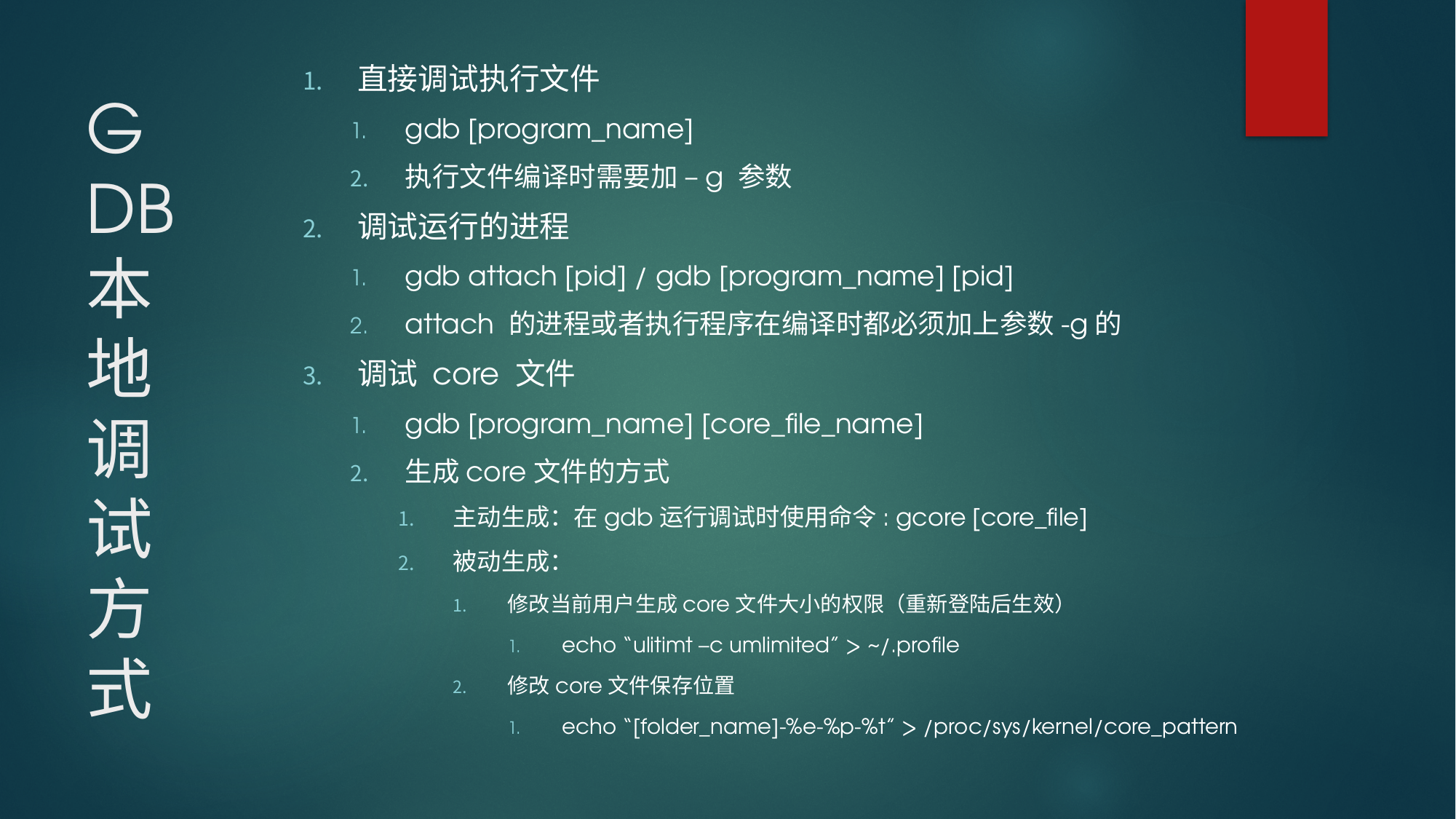

直接调试执行文件
gdb [program_name]
执行文件编译时需要加 –g 参数
调试运行的进程
gdb attach [pid] / gdb [program_name] [pid]
attach 的进程或者执行程序在编译时都必须加上参数-g的
调试 core 文件
gdb [program_name] [core_file_name]
生成core文件的方式
主动生成：在gdb运行调试时使用命令: gcore [core_file]
被动生成：
修改当前用户生成core文件大小的权限（重新登陆后生效）
echo “ulitimt –c umlimited” > ~/.profile
修改core文件保存位置
echo “[folder_name]-%e-%p-%t” > /proc/sys/kernel/core_pattern
# GDB本地调试方式